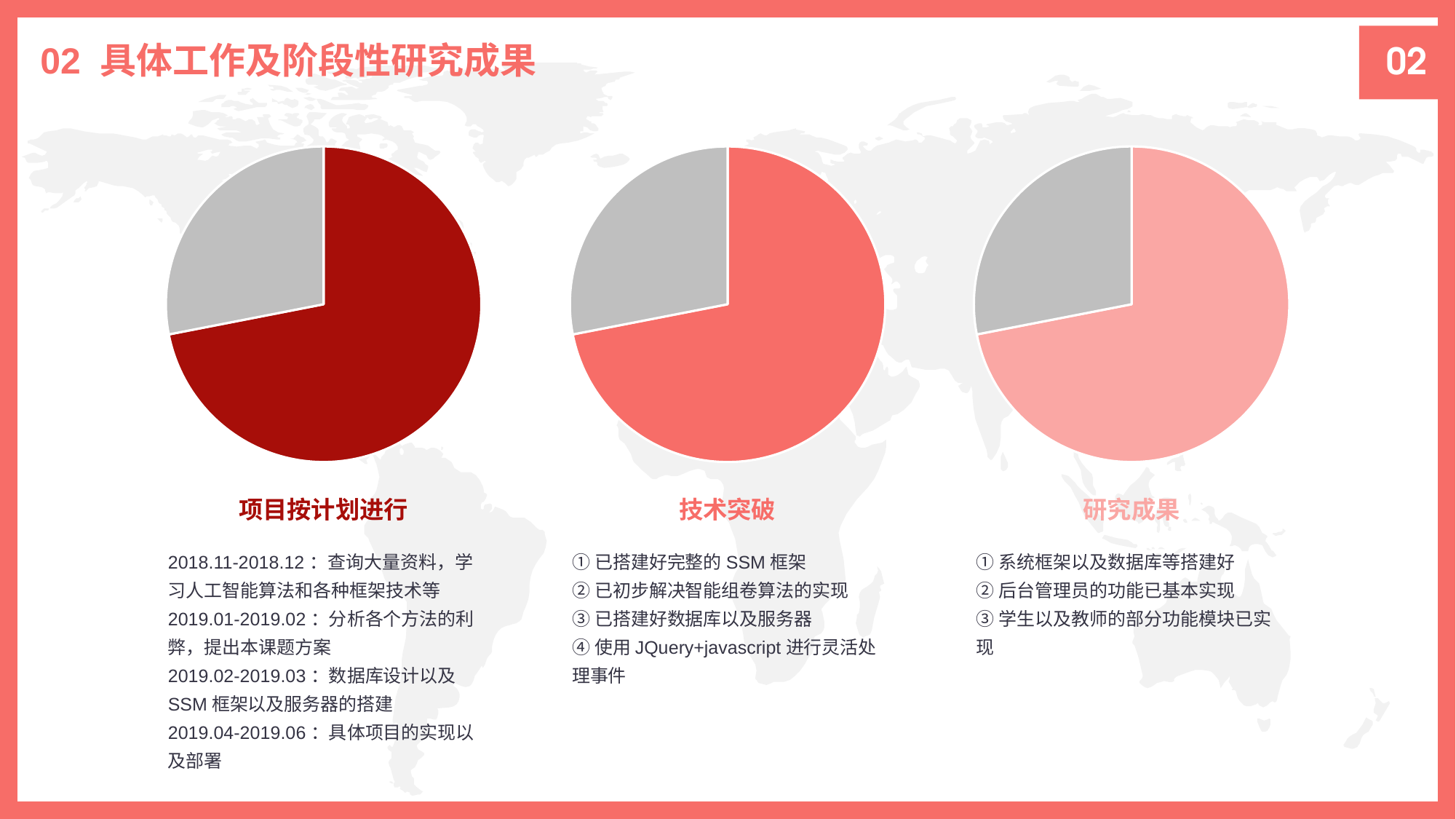

02
02 具体工作及阶段性研究成果

### Chart

| Category | 销售额 |
|---|---|
| 第一季度 | 8.2 |
| 第二季度 | 3.2 |

### Chart

| Category | 销售额 |
|---|---|
| 第一季度 | 8.2 |
| 第二季度 | 3.2 |

### Chart

| Category | 销售额 |
|---|---|
| 第一季度 | 8.2 |
| 第二季度 | 3.2 |
项目按计划进行
技术突破
研究成果
2018.11-2018.12：查询大量资料，学习人工智能算法和各种框架技术等
2019.01-2019.02：分析各个方法的利弊，提出本课题方案
2019.02-2019.03：数据库设计以及SSM框架以及服务器的搭建
2019.04-2019.06：具体项目的实现以及部署
①已搭建好完整的SSM框架
②已初步解决智能组卷算法的实现
③已搭建好数据库以及服务器
④使用JQuery+javascript进行灵活处理事件
①系统框架以及数据库等搭建好
②后台管理员的功能已基本实现
③学生以及教师的部分功能模块已实现